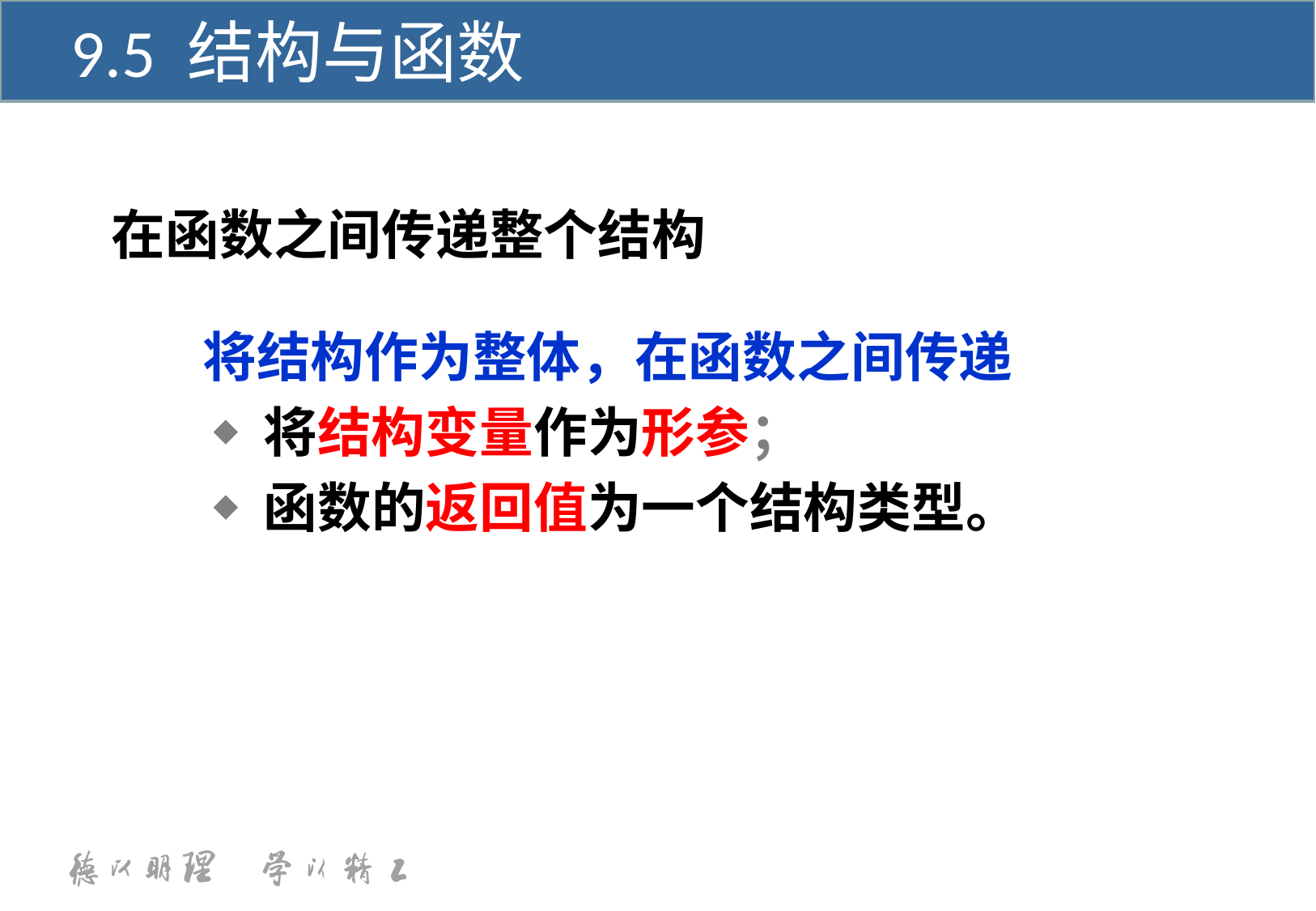

9.5 结构与函数
在函数之间传递整个结构
   将结构作为整体，在函数之间传递
 将结构变量作为形参；
 函数的返回值为一个结构类型。
120